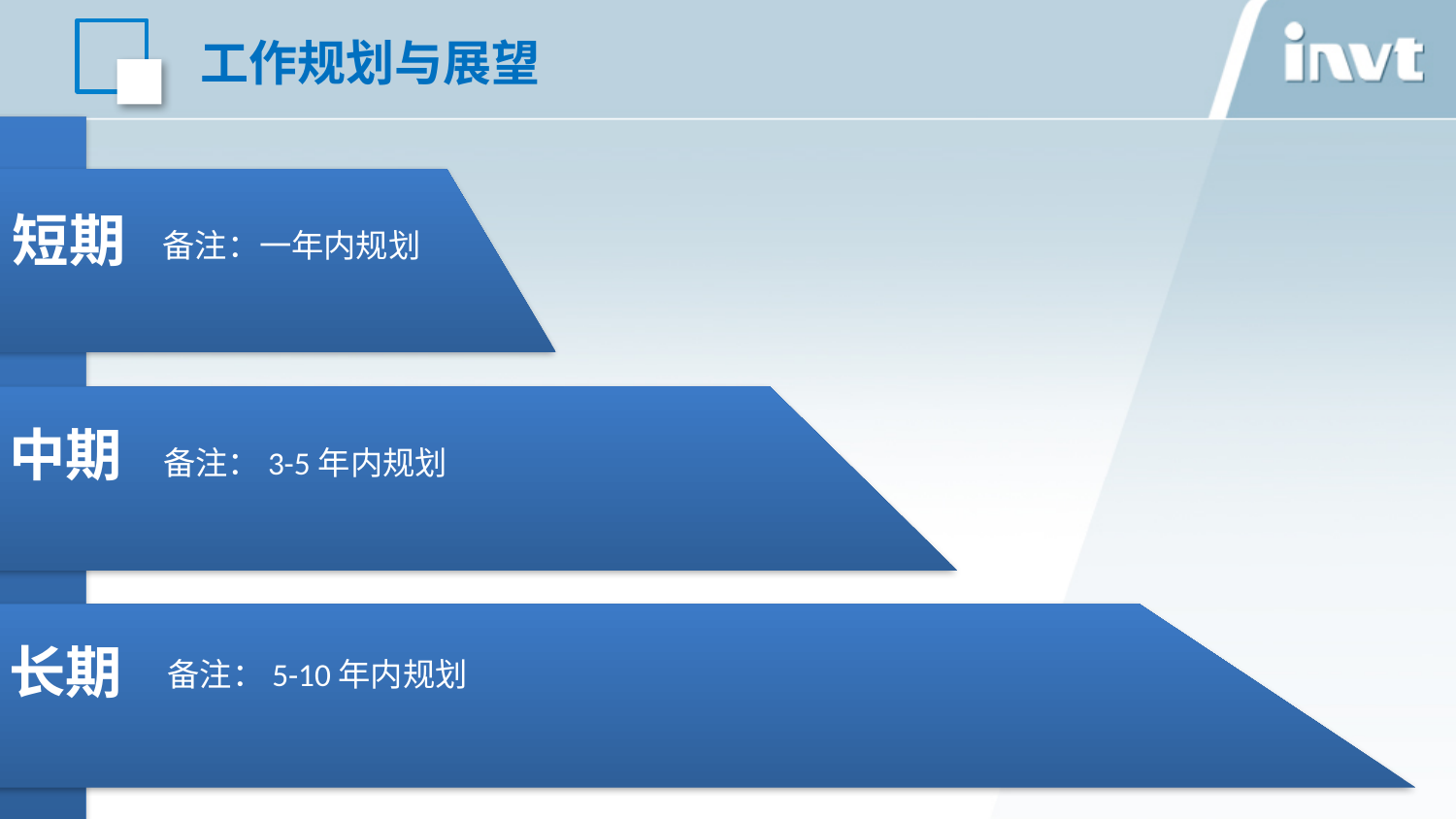

工作规划与展望

短期
备注：一年内规划

中期
备注：3-5年内规划

长期
备注：5-10年内规划